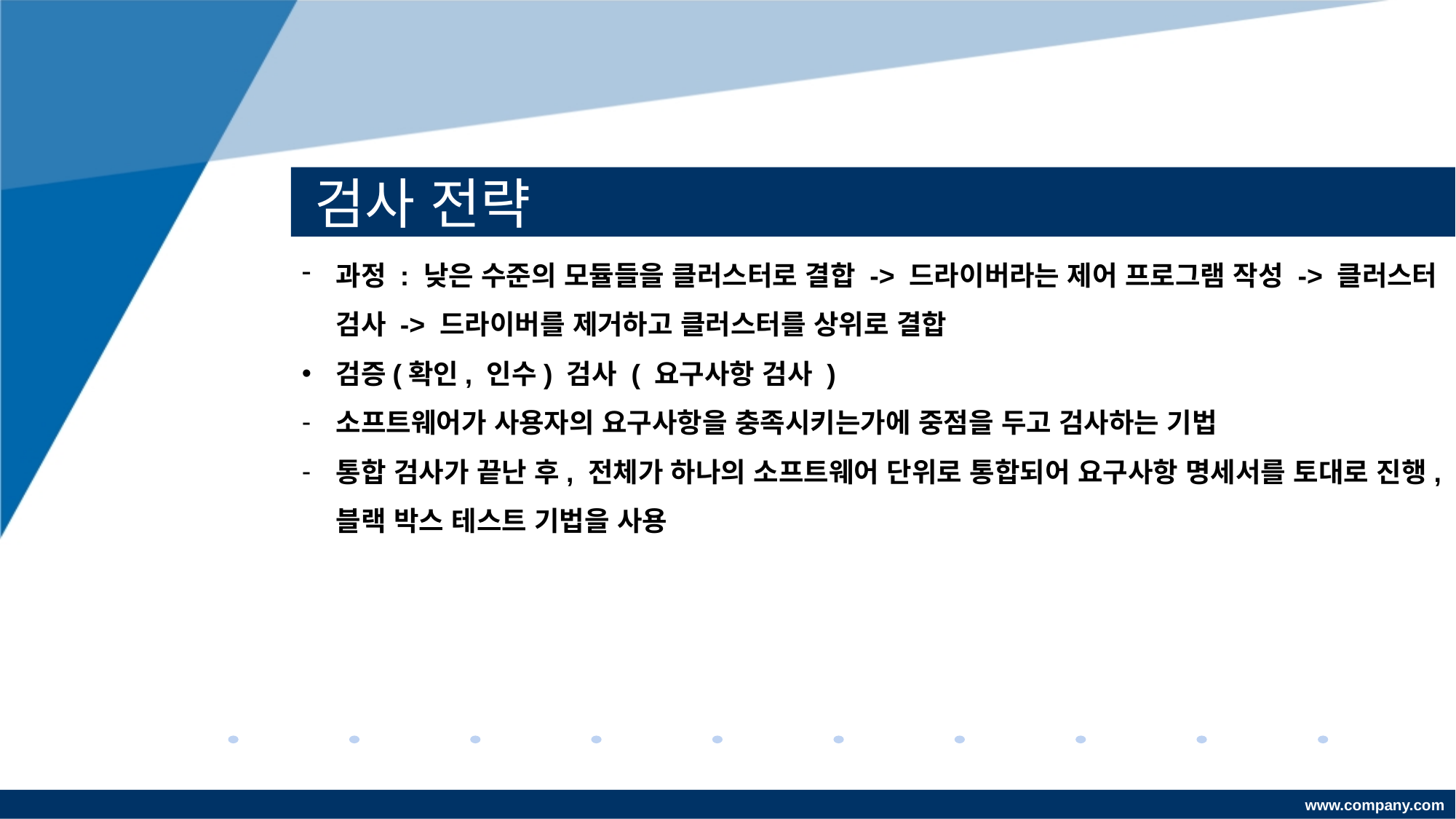

# 검사 전략
과정 : 낮은 수준의 모듈들을 클러스터로 결합 -> 드라이버라는 제어 프로그램 작성 -> 클러스터 검사 -> 드라이버를 제거하고 클러스터를 상위로 결합
검증(확인, 인수) 검사 ( 요구사항 검사 )
소프트웨어가 사용자의 요구사항을 충족시키는가에 중점을 두고 검사하는 기법
통합 검사가 끝난 후, 전체가 하나의 소프트웨어 단위로 통합되어 요구사항 명세서를 토대로 진행, 블랙 박스 테스트 기법을 사용